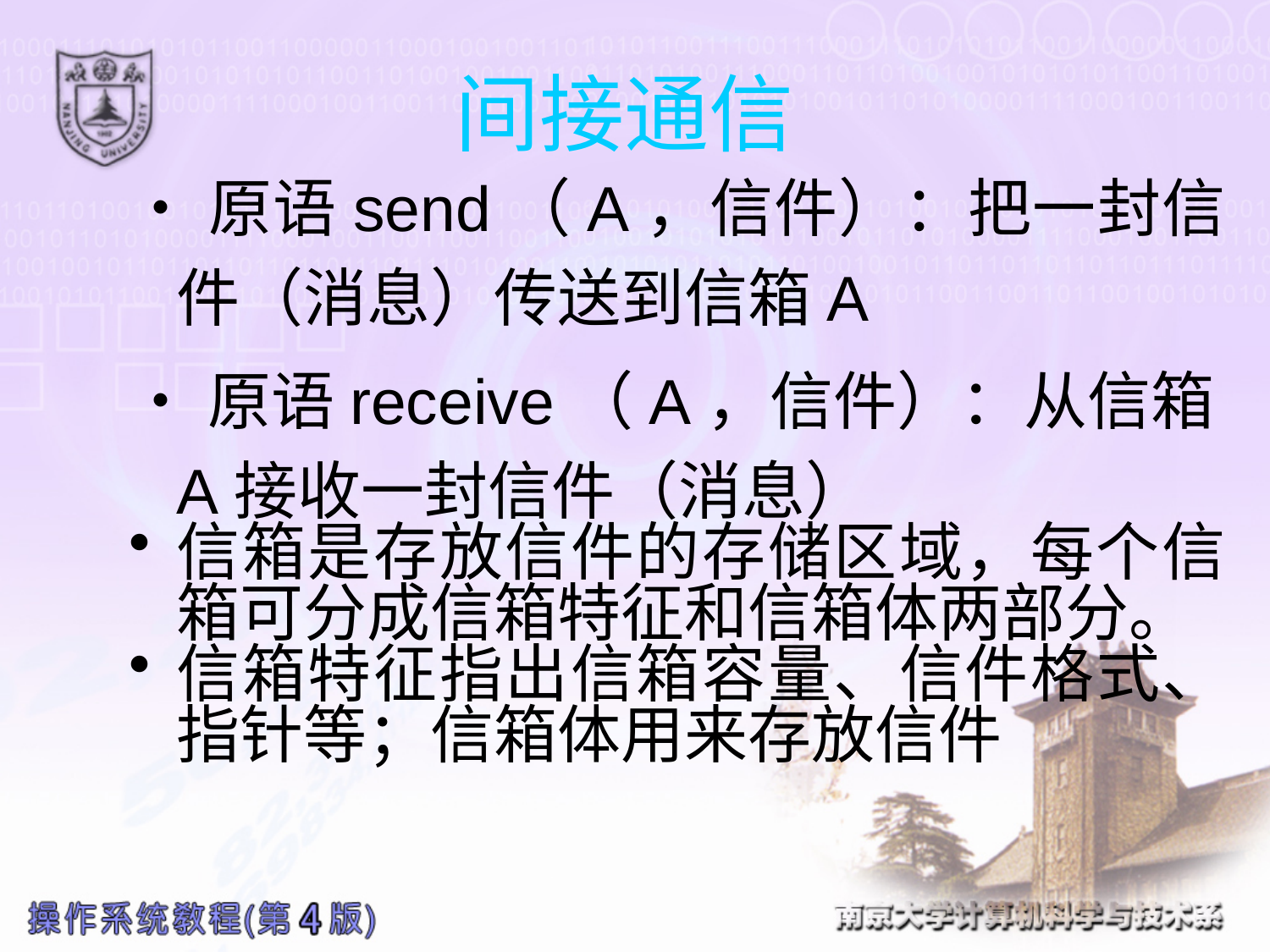

# 间接通信
•原语send（A，信件）：把一封信件（消息）传送到信箱A
•原语receive（A，信件）：从信箱A接收一封信件（消息）
信箱是存放信件的存储区域，每个信箱可分成信箱特征和信箱体两部分。
信箱特征指出信箱容量、信件格式、指针等；信箱体用来存放信件